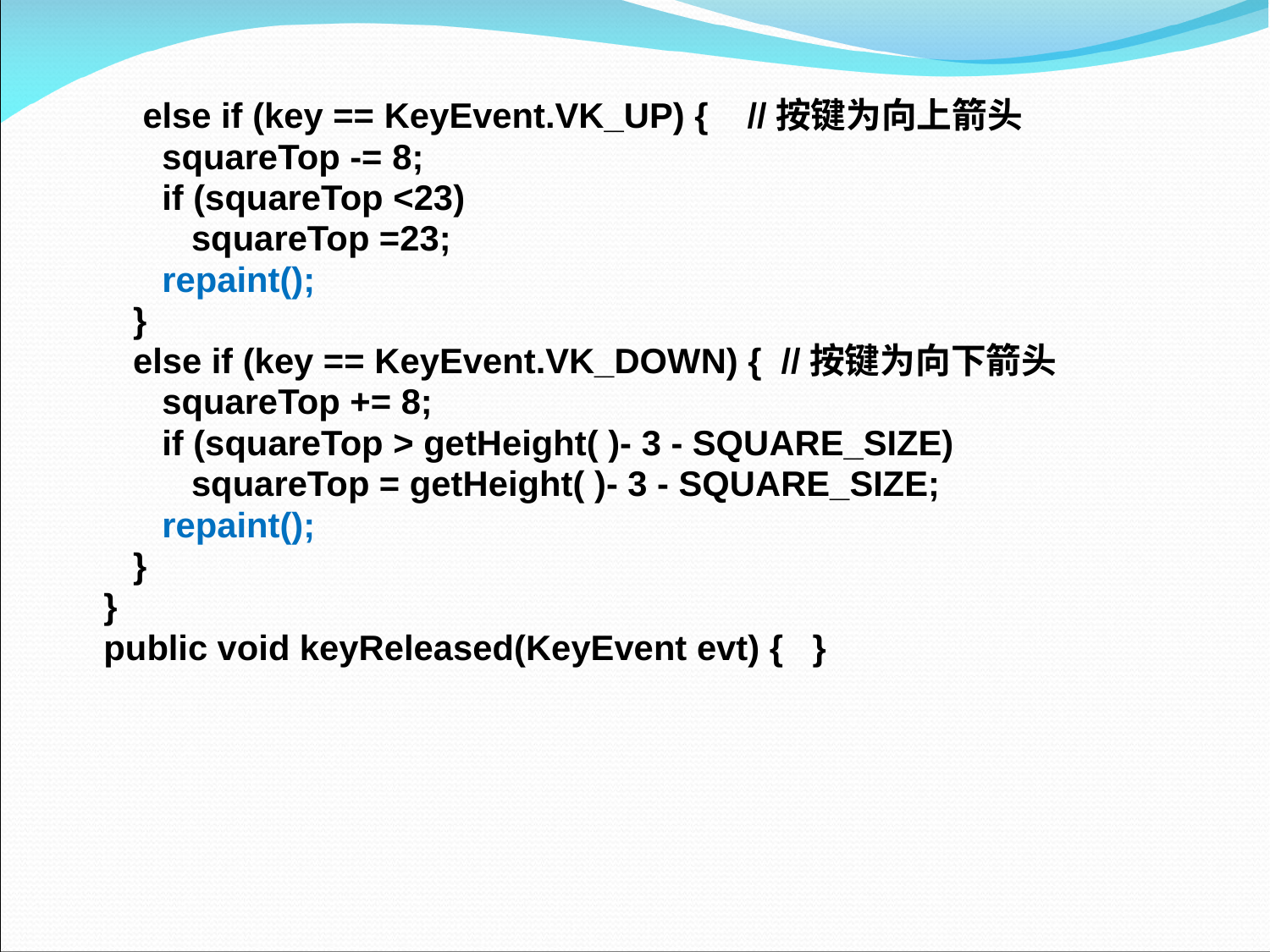

else if (key == KeyEvent.VK_UP) {    //按键为向上箭头
           squareTop -= 8;
           if (squareTop <23)
              squareTop =23;
           repaint();
        }
        else if (key == KeyEvent.VK_DOWN) {  //按键为向下箭头
           squareTop += 8;
           if (squareTop > getHeight( )- 3 - SQUARE_SIZE)
              squareTop = getHeight( )- 3 - SQUARE_SIZE;
           repaint();
        }
     }
     public void keyReleased(KeyEvent evt) {   }